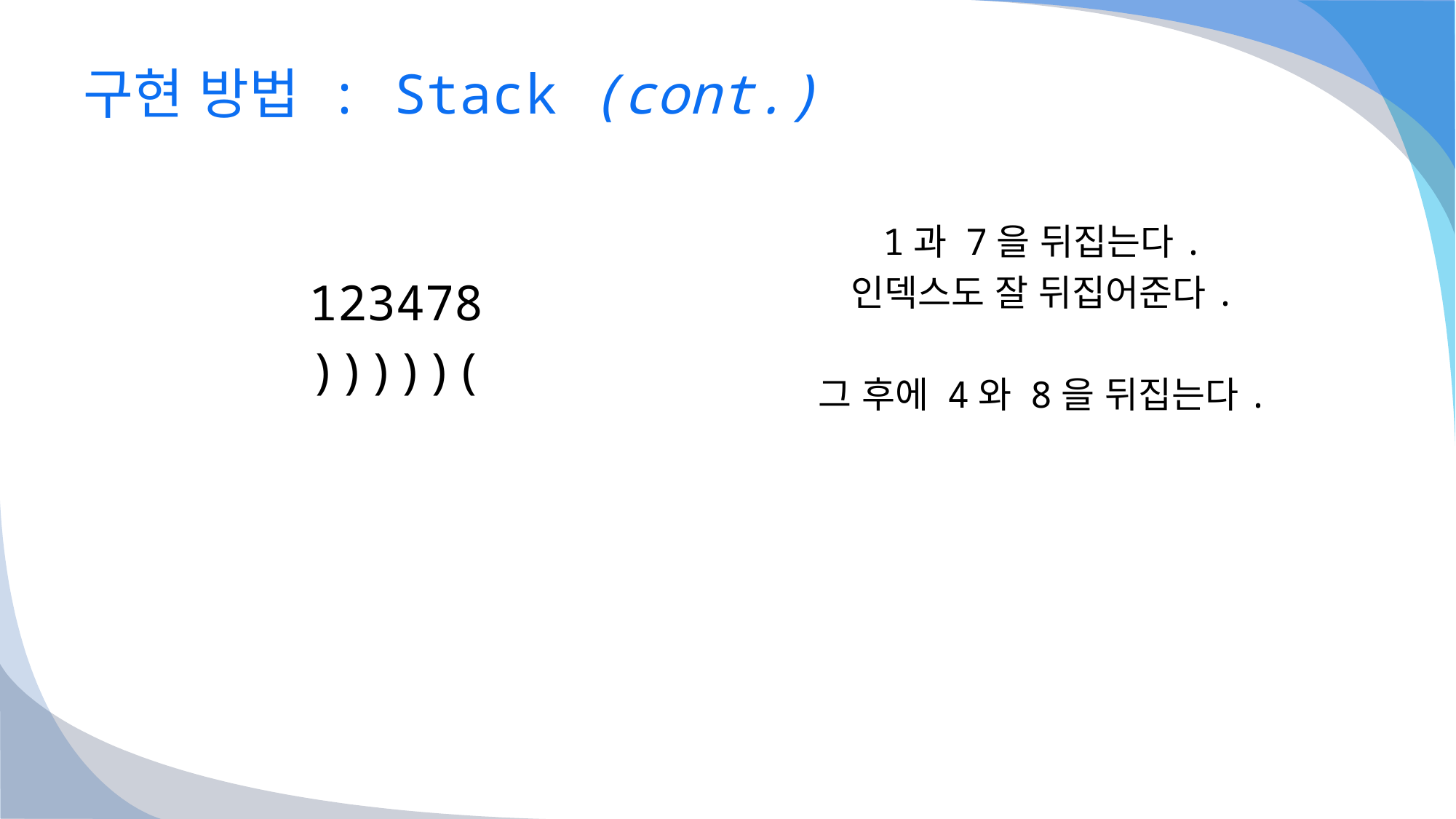

# 구현 방법 : Stack (cont.)

123478
)))))(

1과 7을 뒤집는다.
인덱스도 잘 뒤집어준다.

그 후에 4와 8을 뒤집는다.